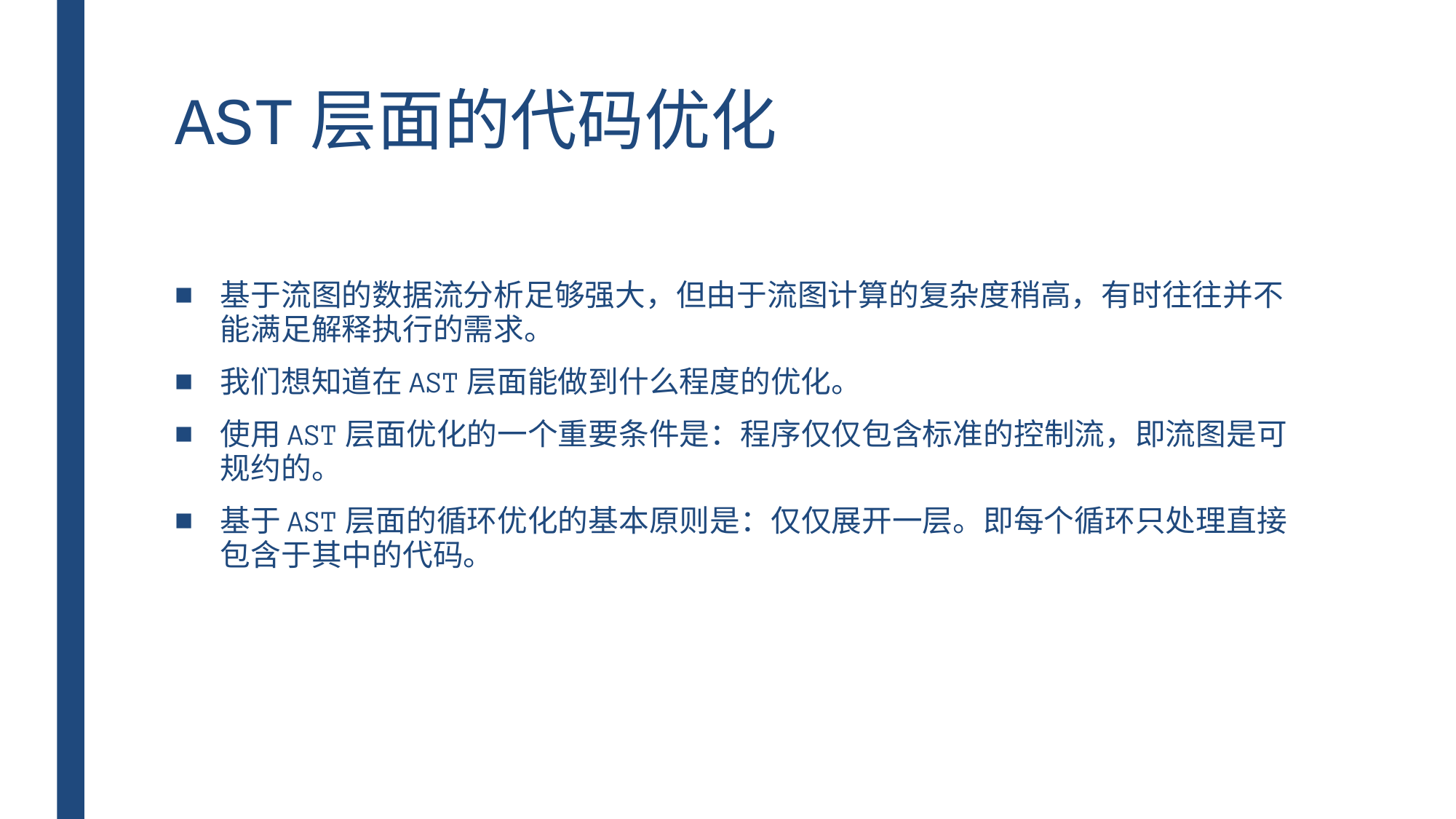

# AST层面的代码优化
基于流图的数据流分析足够强大，但由于流图计算的复杂度稍高，有时往往并不能满足解释执行的需求。
我们想知道在AST层面能做到什么程度的优化。
使用AST层面优化的一个重要条件是：程序仅仅包含标准的控制流，即流图是可规约的。
基于AST层面的循环优化的基本原则是：仅仅展开一层。即每个循环只处理直接包含于其中的代码。